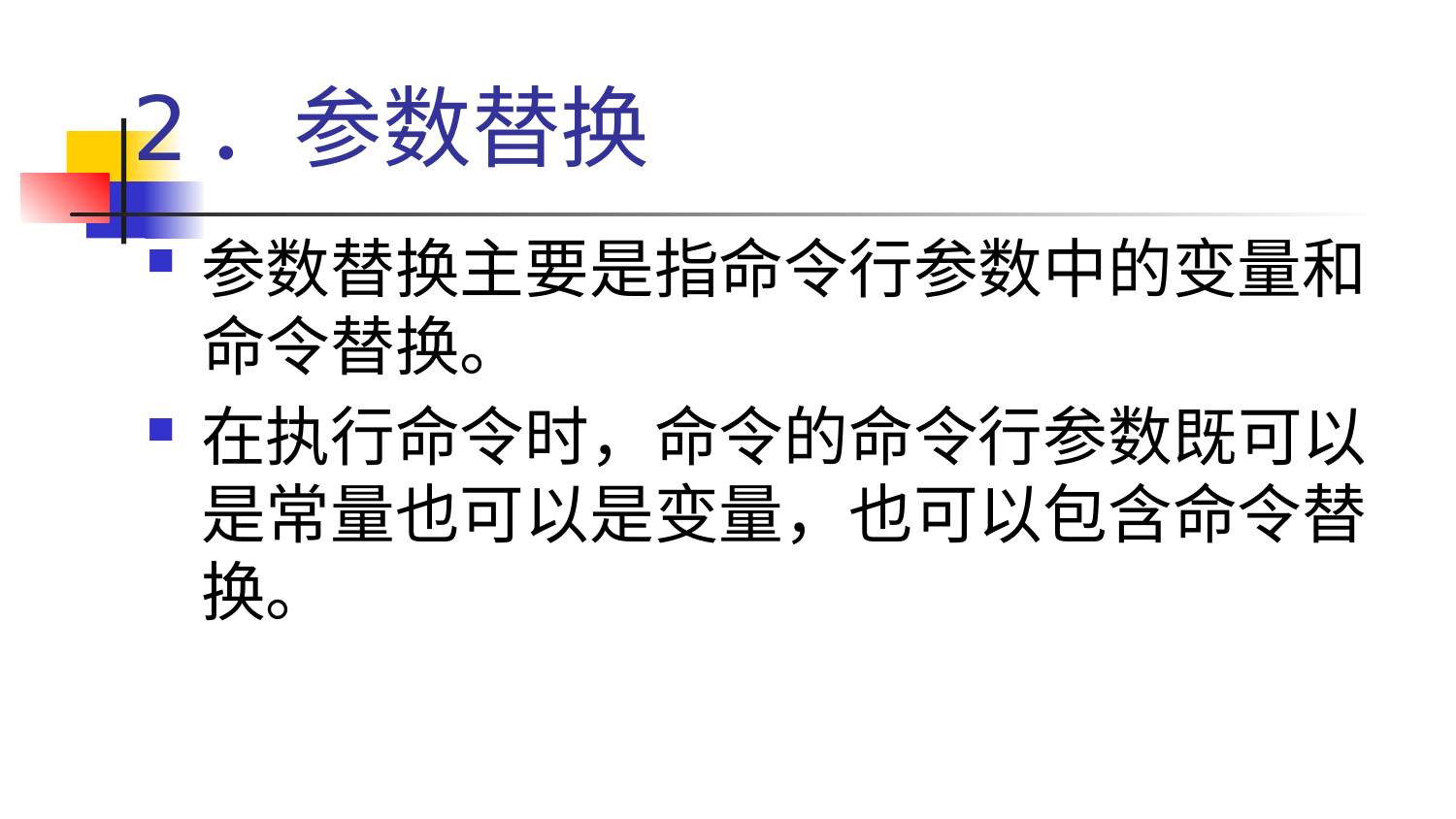

# 2．参数替换
参数替换主要是指命令行参数中的变量和命令替换。
在执行命令时，命令的命令行参数既可以是常量也可以是变量，也可以包含命令替换。